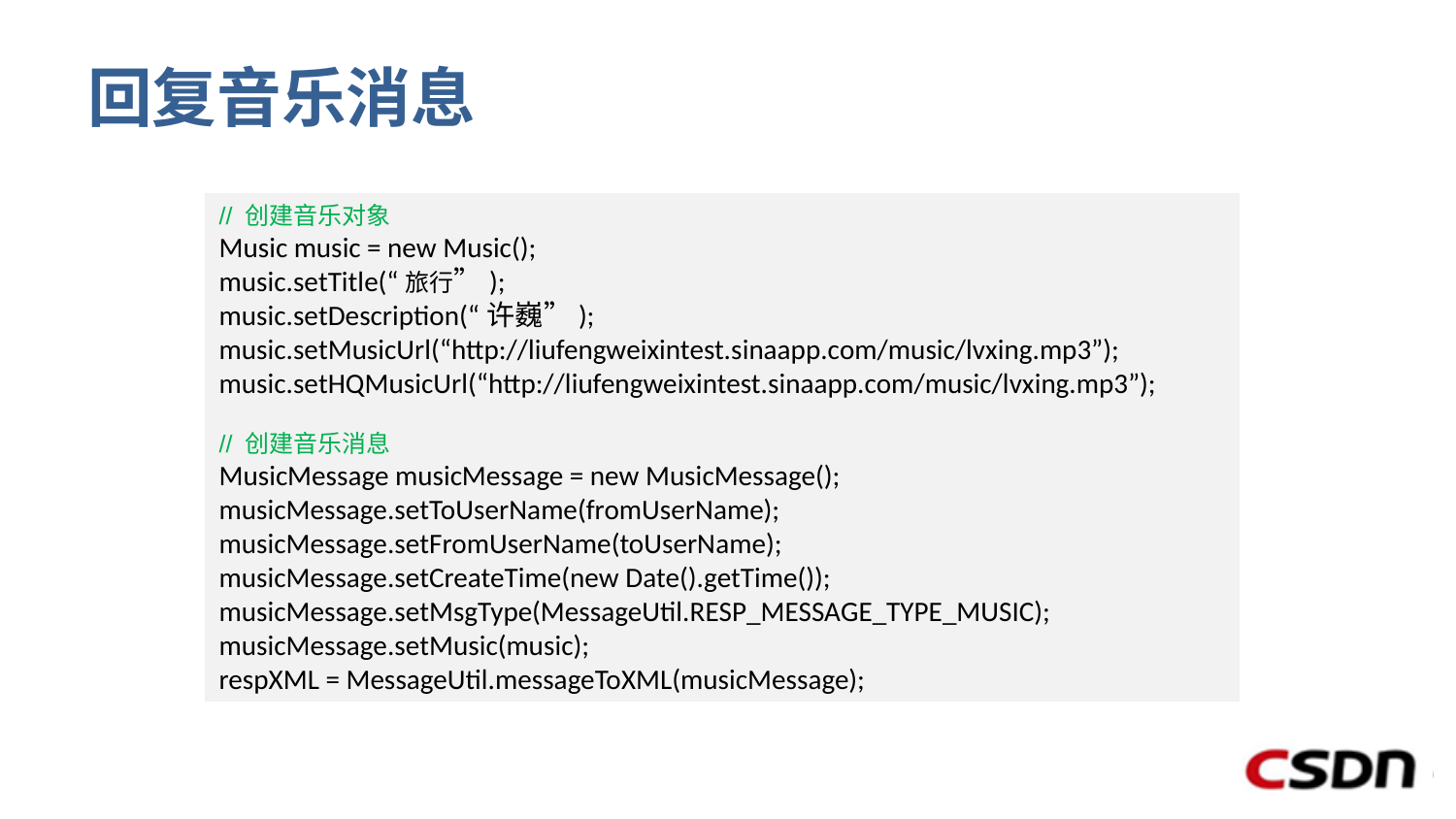

# 回复音乐消息
// 创建音乐对象
Music music = new Music();
music.setTitle(“旅行”);
music.setDescription(“许巍”);
music.setMusicUrl(“http://liufengweixintest.sinaapp.com/music/lvxing.mp3”);
music.setHQMusicUrl(“http://liufengweixintest.sinaapp.com/music/lvxing.mp3”);

// 创建音乐消息
MusicMessage musicMessage = new MusicMessage();
musicMessage.setToUserName(fromUserName);
musicMessage.setFromUserName(toUserName);
musicMessage.setCreateTime(new Date().getTime());
musicMessage.setMsgType(MessageUtil.RESP_MESSAGE_TYPE_MUSIC);
musicMessage.setMusic(music);
respXML = MessageUtil.messageToXML(musicMessage);